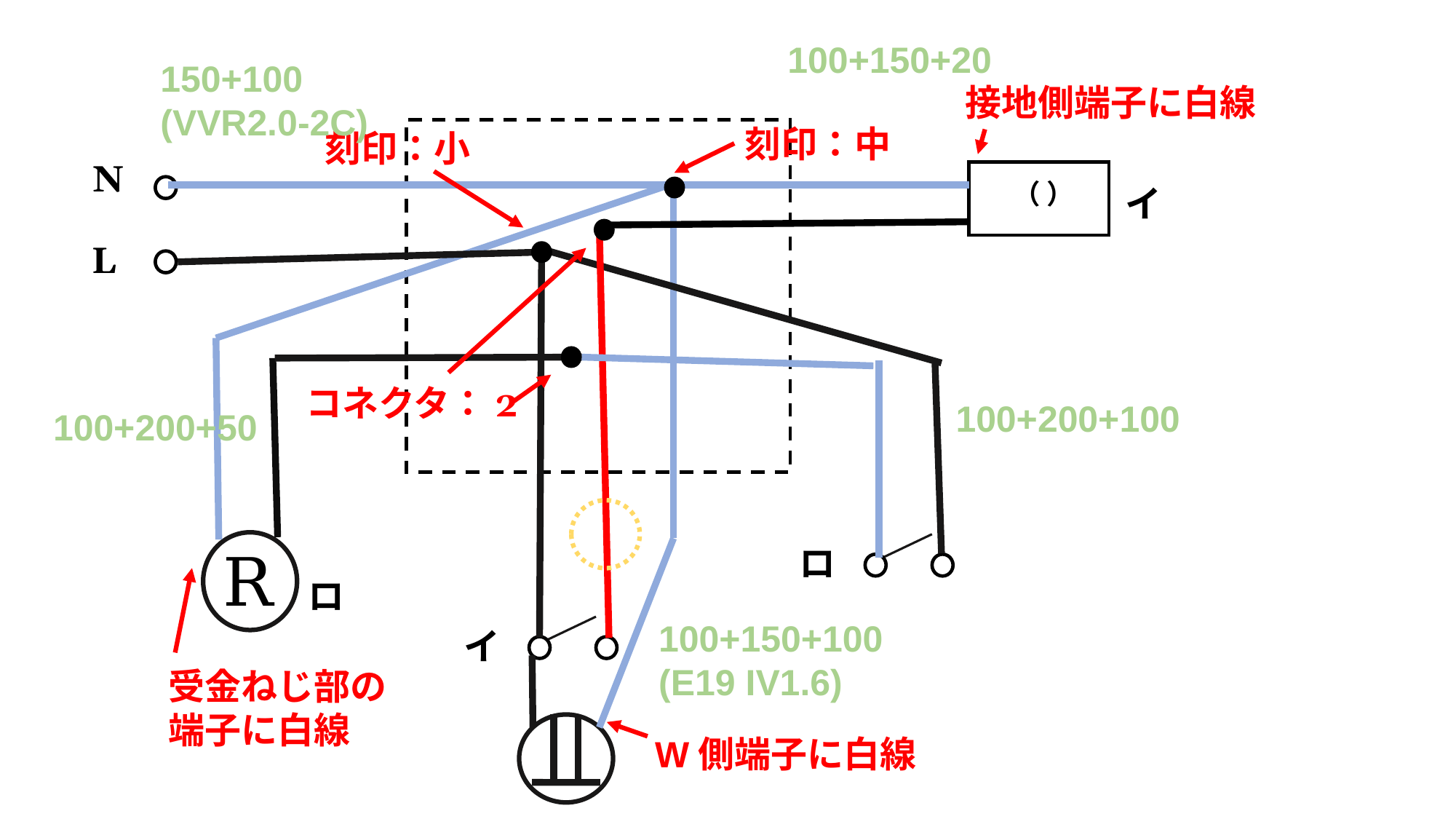

100+150+20
150+100
(VVR2.0-2C)
接地側端子に白線
刻印：中

刻印：小
（）
N
（ ）
 イ

L

コネクタ：2
100+200+100
100+200+50

R
ロ

ロ
100+150+100
(E19 IV1.6)
イ

受金ねじ部の
端子に白線

W側端子に白線